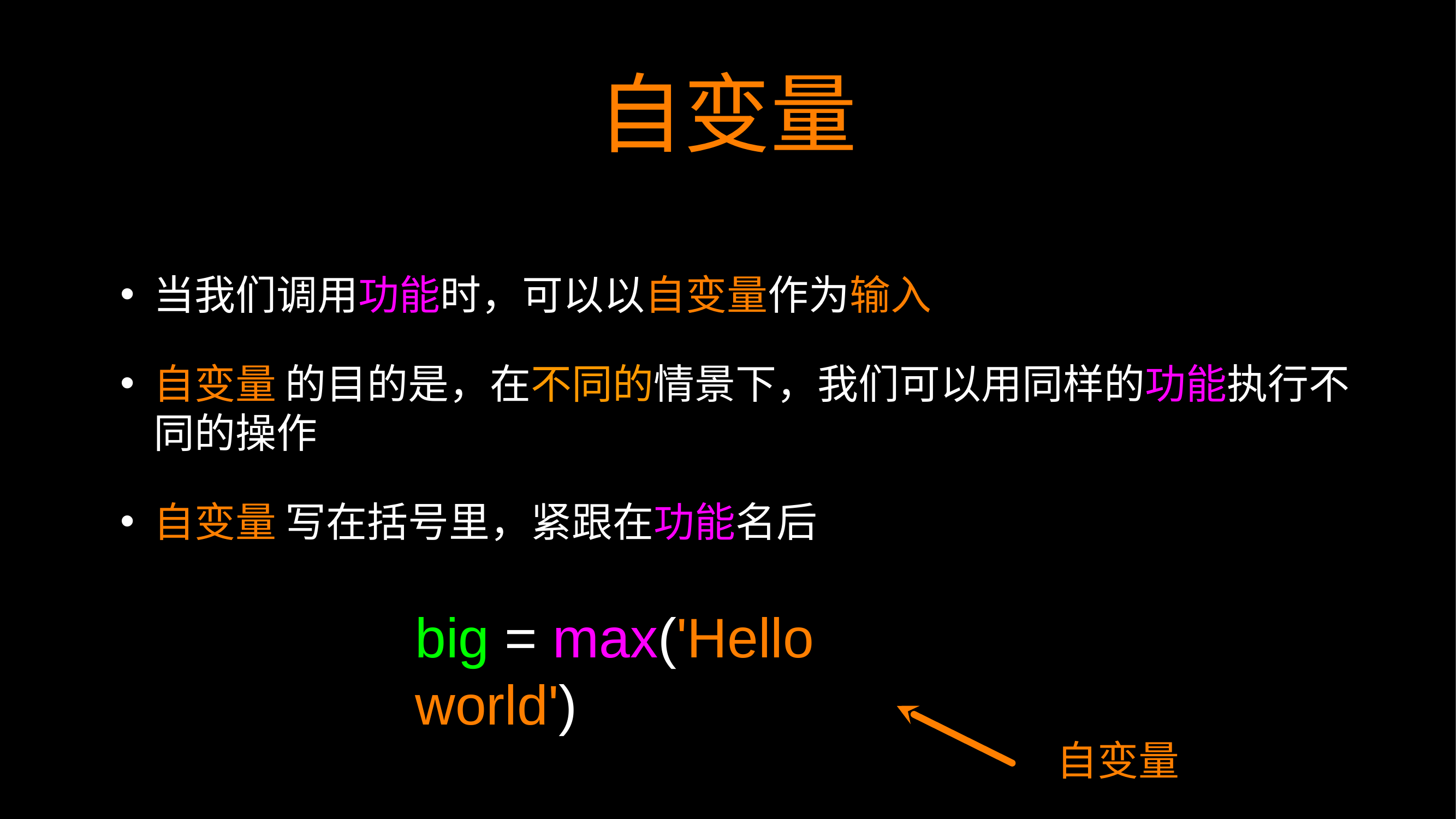

# 自变量
当我们调用功能时，可以以自变量作为输入
自变量 的目的是，在不同的情景下，我们可以用同样的功能执行不同的操作
自变量 写在括号里，紧跟在功能名后
big = max('Hello world')
自变量